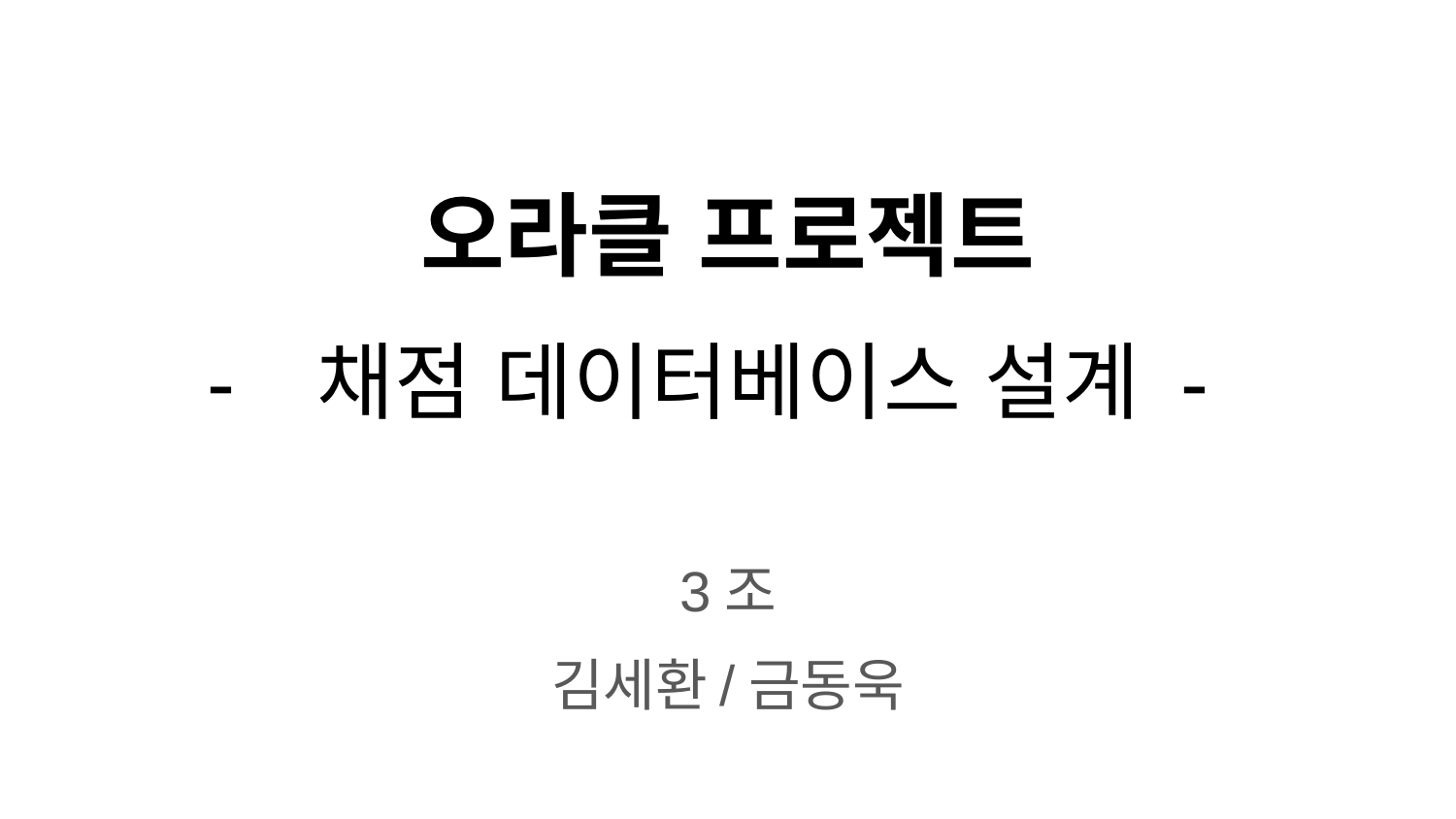

# 오라클 프로젝트
채점 데이터베이스 설계 -

3조
김세환/금동욱